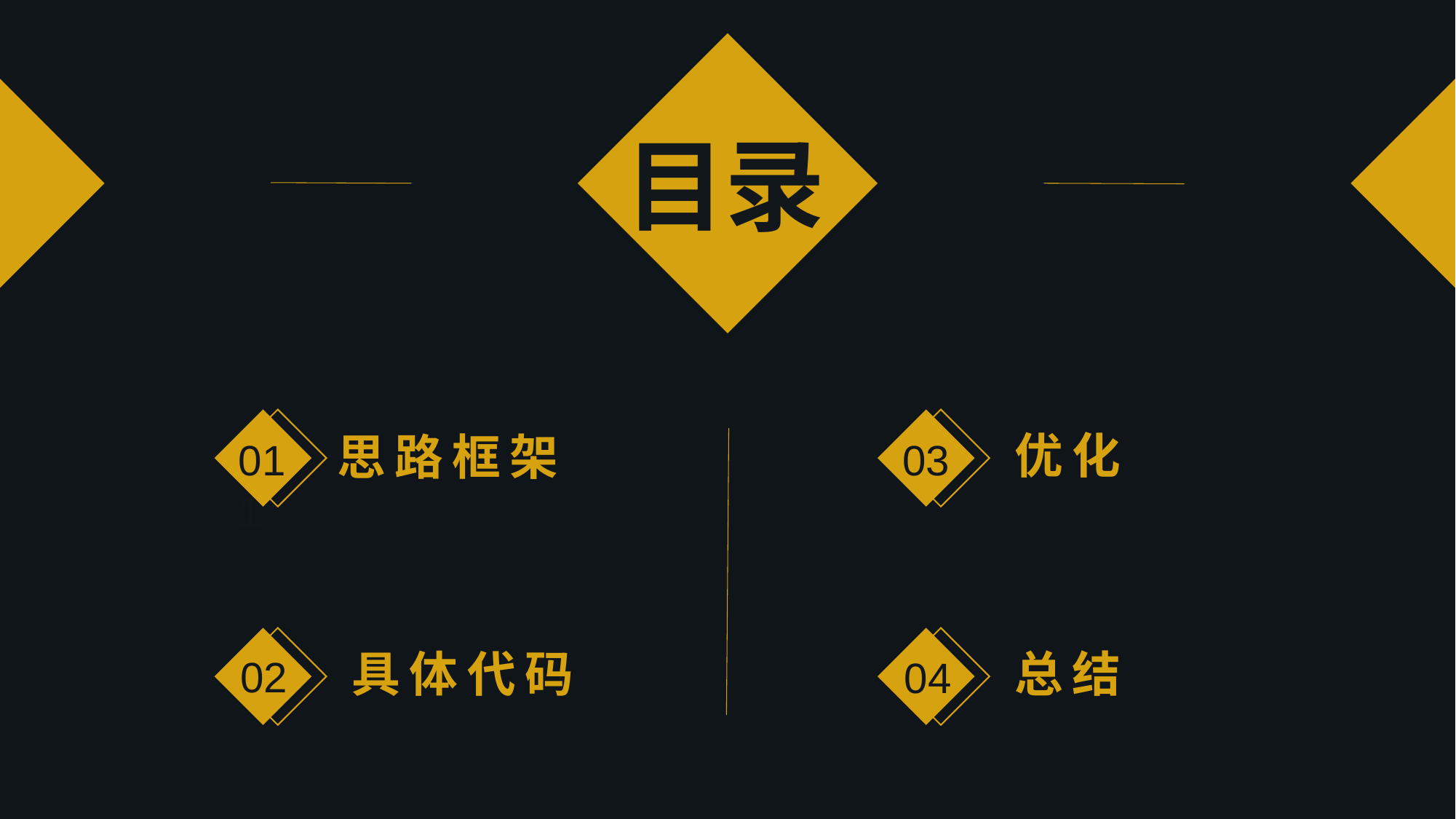

目录

03

011
优化

思路框架

02

04
具体代码

总结